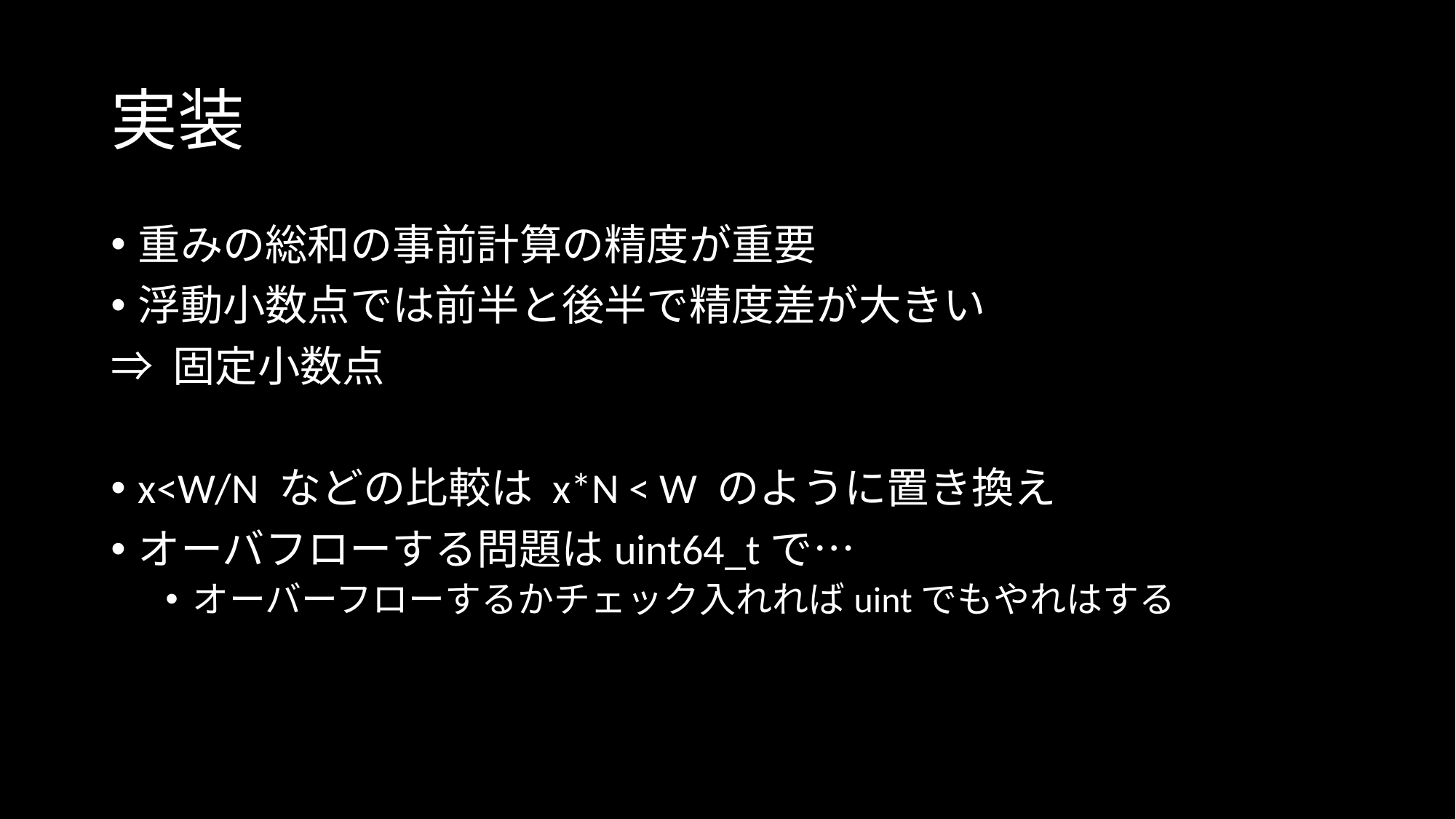

# 実装
重みの総和の事前計算の精度が重要
浮動小数点では前半と後半で精度差が大きい
⇒ 固定小数点

x<W/N などの比較は x*N < W のように置き換え
オーバフローする問題はuint64_tで…
オーバーフローするかチェック入れればuintでもやれはする